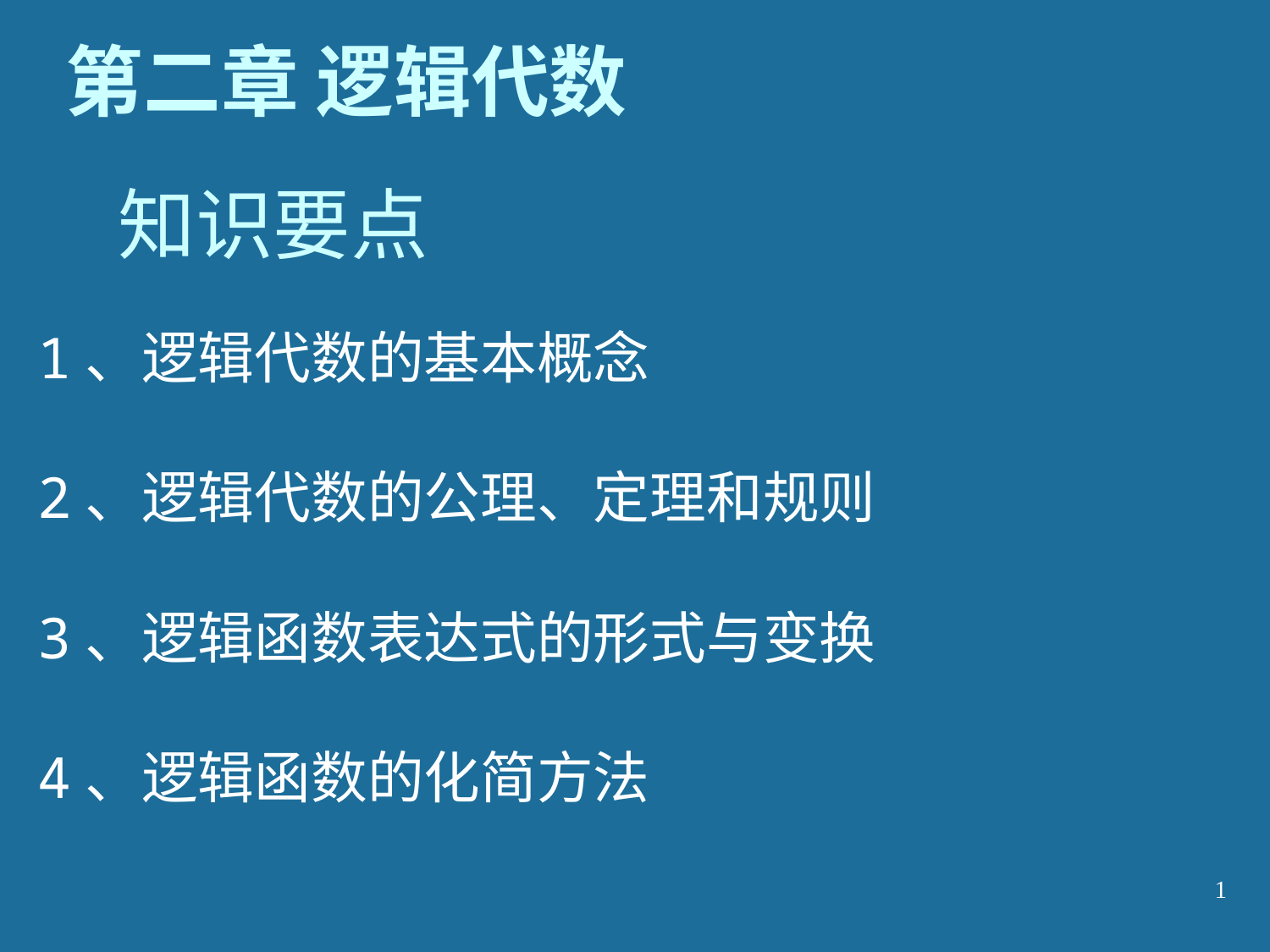

# 第二章 逻辑代数
   知识要点
1、逻辑代数的基本概念
2、逻辑代数的公理、定理和规则
3、逻辑函数表达式的形式与变换
4、逻辑函数的化简方法
1